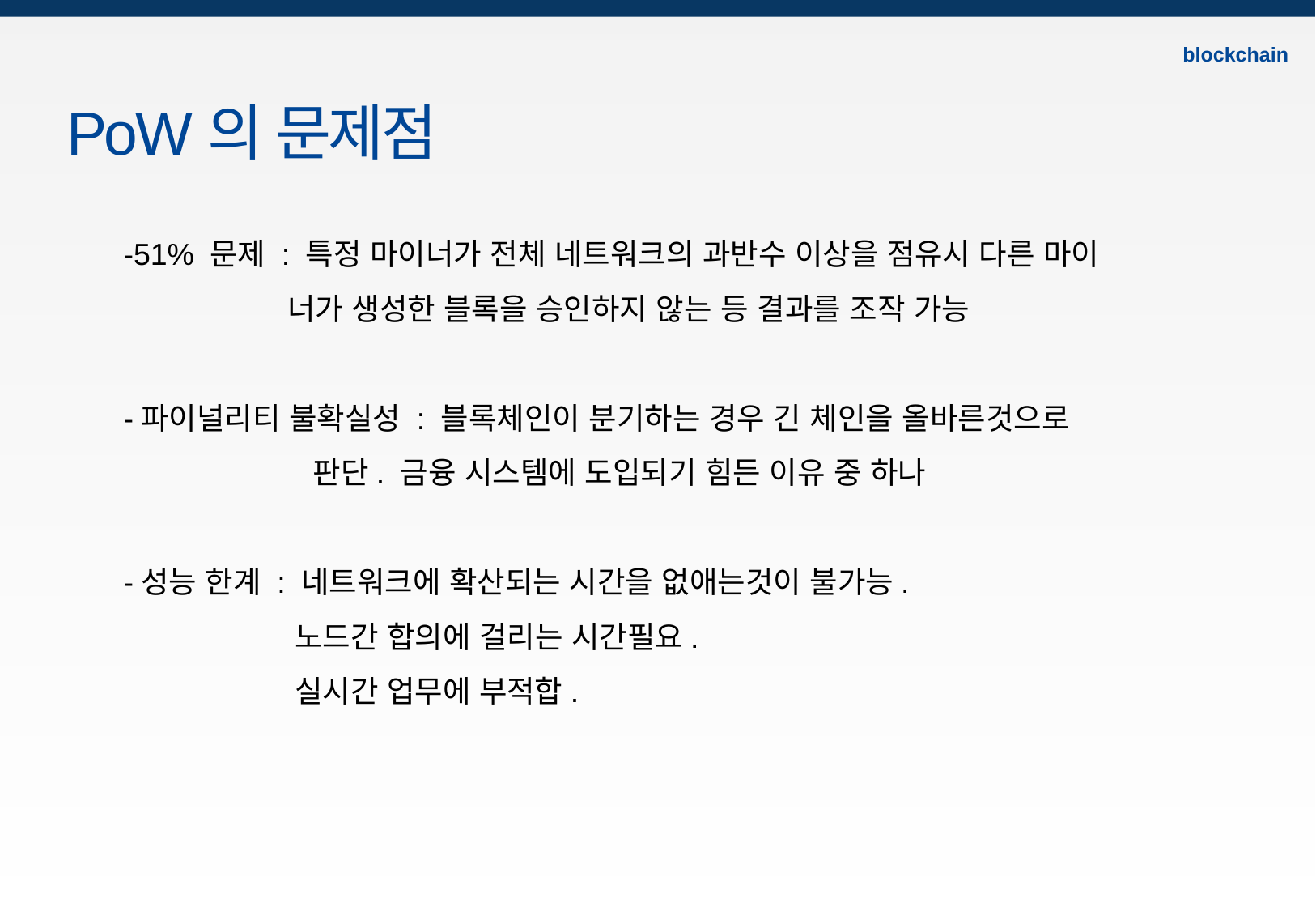

blockchain
PoW의 문제점
-51% 문제 : 특정 마이너가 전체 네트워크의 과반수 이상을 점유시 다른 마이  	     너가 생성한 블록을 승인하지 않는 등 결과를 조작 가능

-파이널리티 불확실성 : 블록체인이 분기하는 경우 긴 체인을 올바른것으로 		        판단. 금융 시스템에 도입되기 힘든 이유 중 하나

-성능 한계 : 네트워크에 확산되는 시간을 없애는것이 불가능.
	     노드간 합의에 걸리는 시간필요.
	     실시간 업무에 부적합.